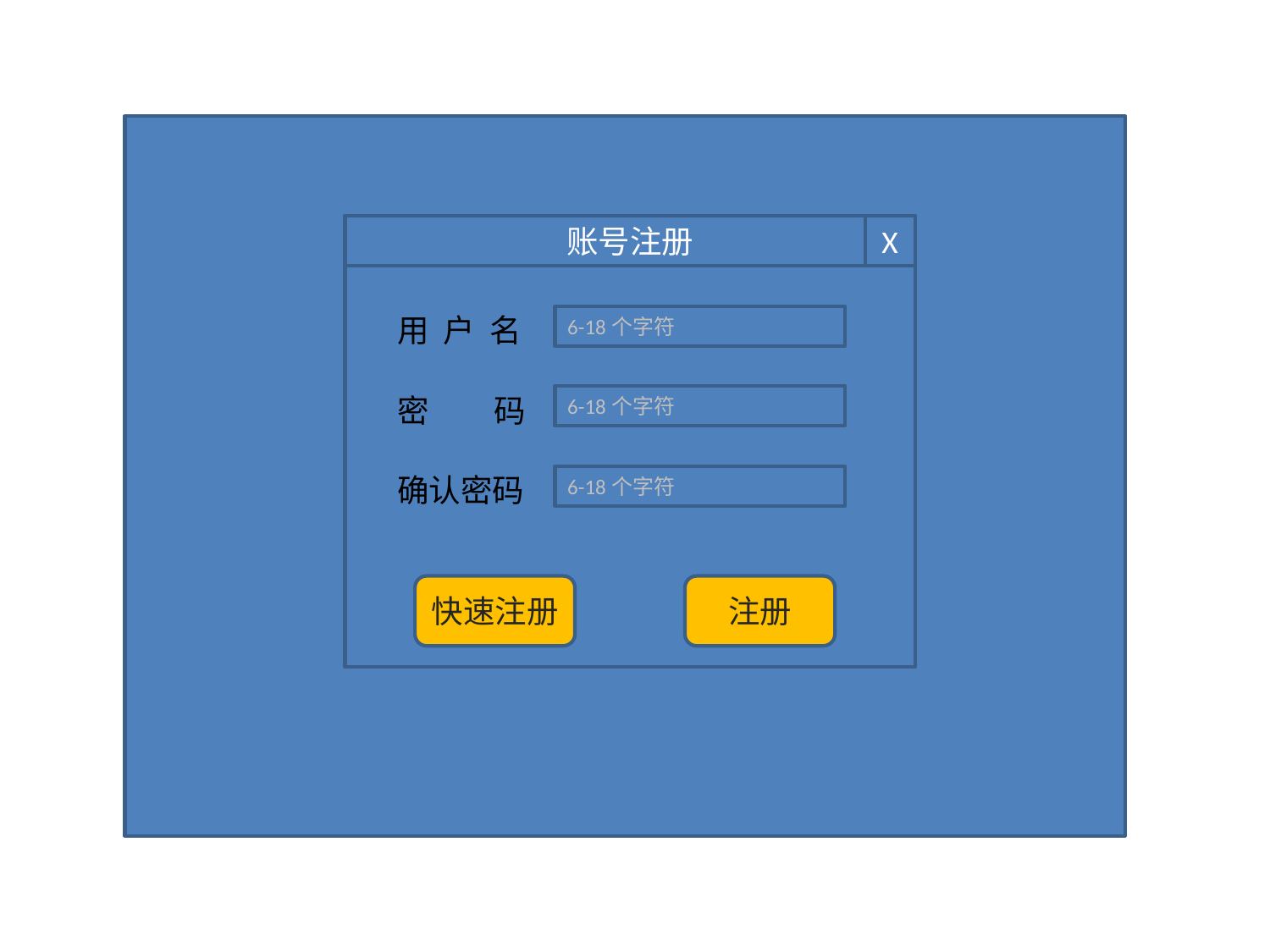

账号注册
X
用  户  名
6-18个字符
密         码
6-18个字符
确认密码
6-18个字符
快速注册
注册